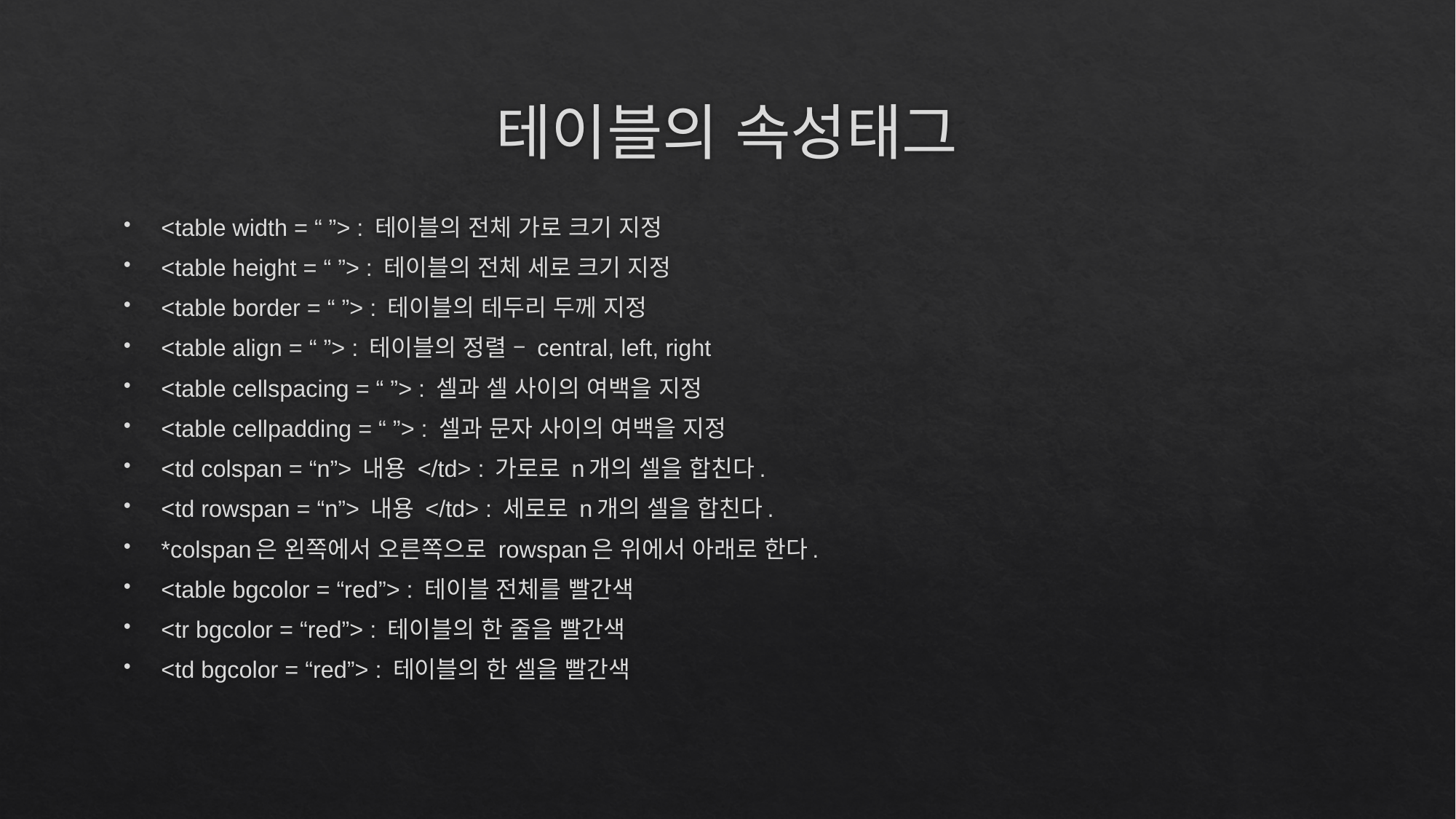

# 테이블의 속성태그
<table width = “ ”> : 테이블의 전체 가로 크기 지정
<table height = “ ”> : 테이블의 전체 세로 크기 지정
<table border = “ ”> : 테이블의 테두리 두께 지정
<table align = “ ”> : 테이블의 정렬 – central, left, right
<table cellspacing = “ ”> : 셀과 셀 사이의 여백을 지정
<table cellpadding = “ ”> : 셀과 문자 사이의 여백을 지정
<td colspan = “n”> 내용 </td> : 가로로 n개의 셀을 합친다.
<td rowspan = “n”> 내용 </td> : 세로로 n개의 셀을 합친다.
*colspan은 왼쪽에서 오른쪽으로 rowspan은 위에서 아래로 한다.
<table bgcolor = “red”> : 테이블 전체를 빨간색
<tr bgcolor = “red”> : 테이블의 한 줄을 빨간색
<td bgcolor = “red”> : 테이블의 한 셀을 빨간색